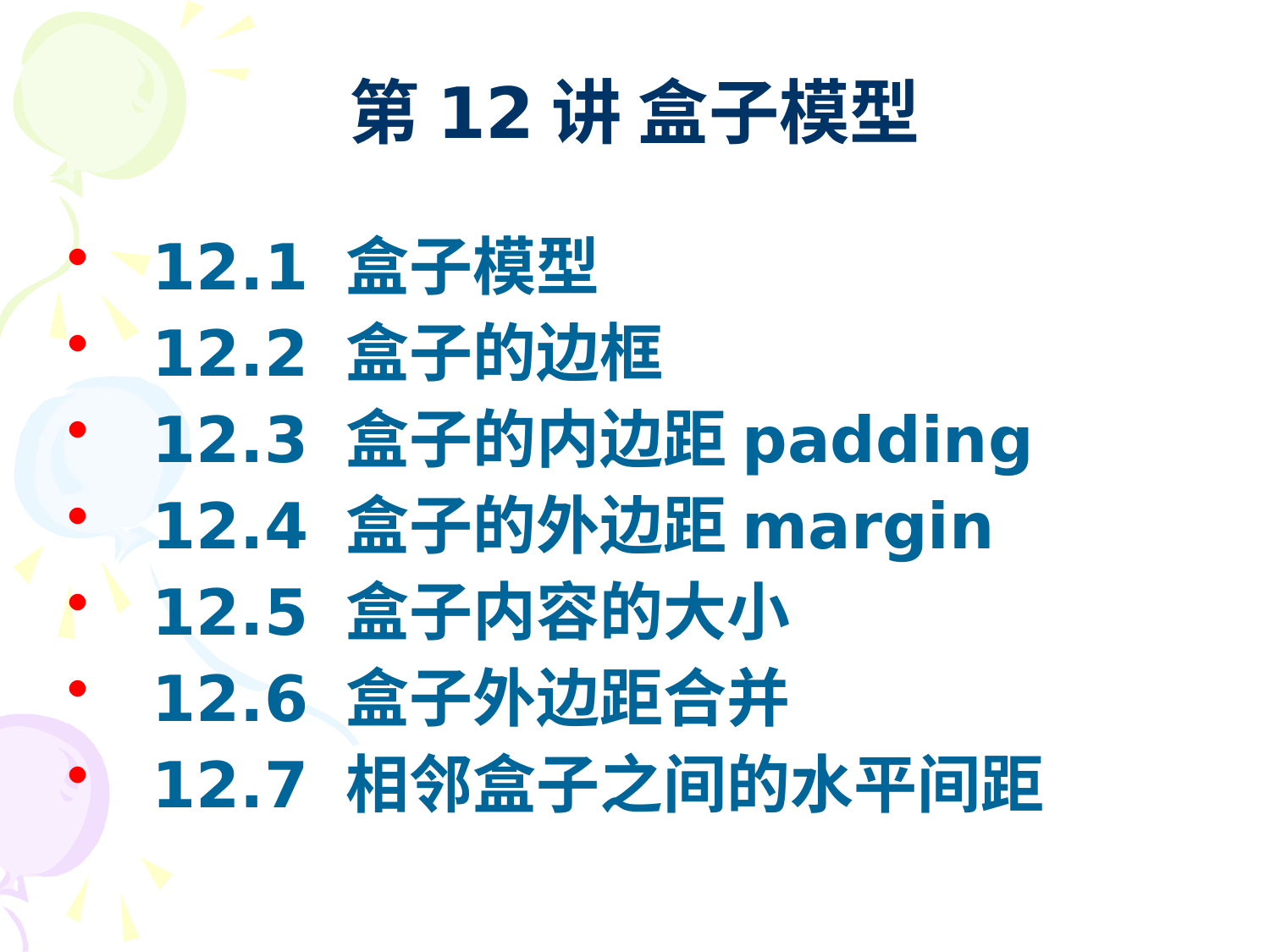

# 第12讲 盒子模型
12.1 盒子模型
12.2 盒子的边框
12.3 盒子的内边距padding
12.4 盒子的外边距margin
12.5 盒子内容的大小
12.6 盒子外边距合并
12.7 相邻盒子之间的水平间距